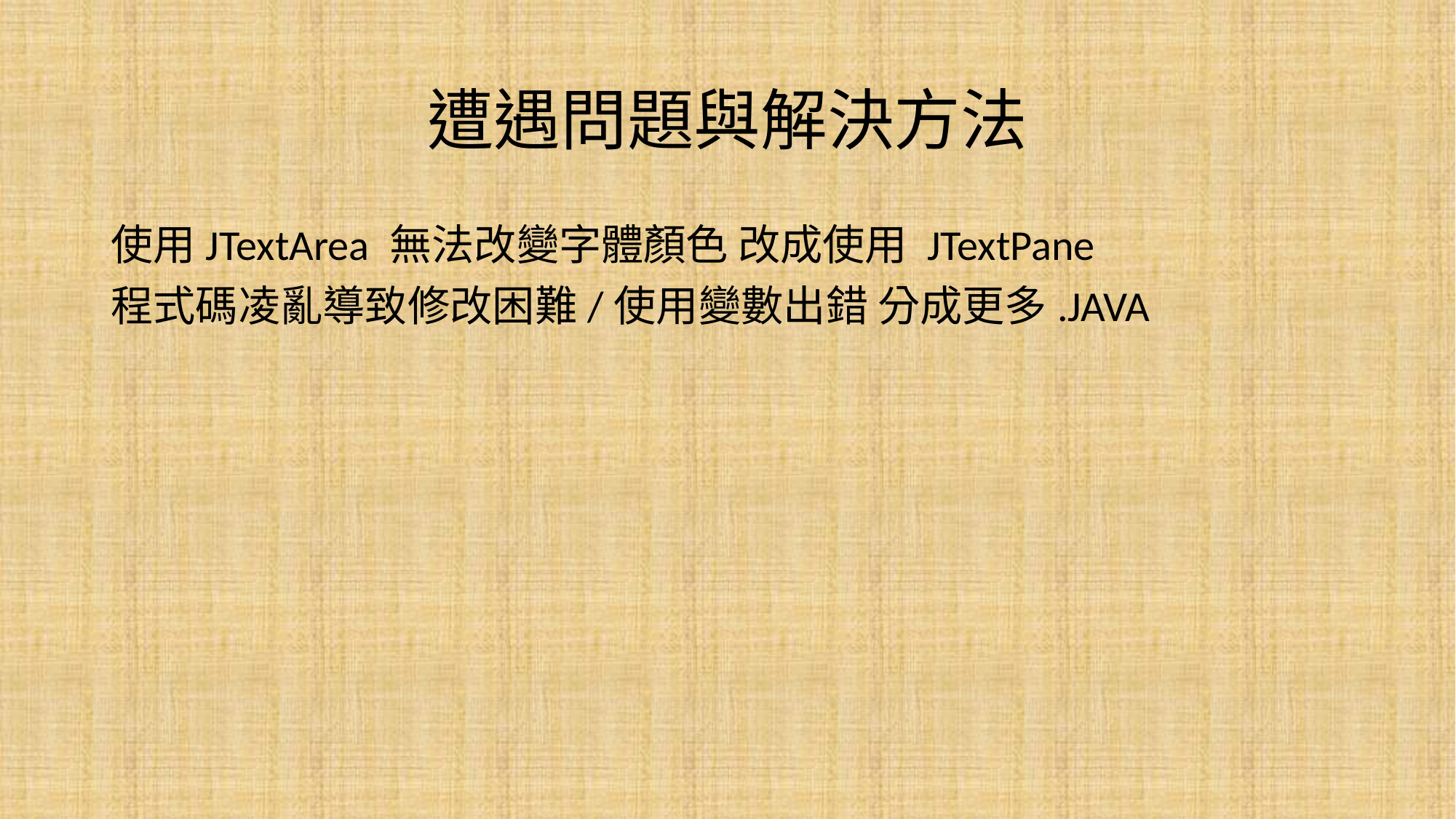

# 遭遇問題與解決方法
使用JTextArea 無法改變字體顏色 改成使用 JTextPane
程式碼凌亂導致修改困難/使用變數出錯 分成更多.JAVA